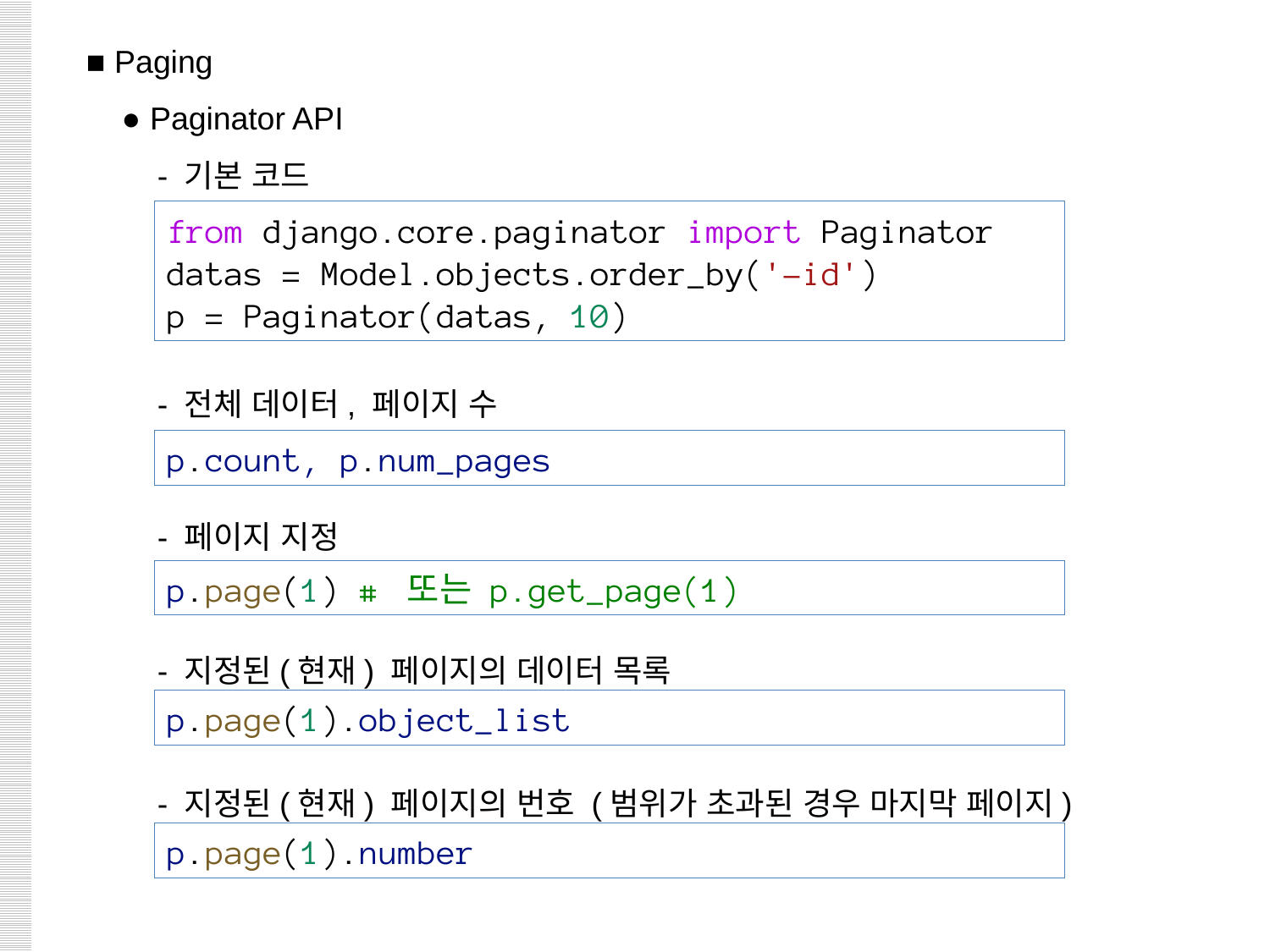

■ Paging
    ● Paginator API
        - 기본 코드

        - 전체 데이터, 페이지 수

        - 페이지 지정

        - 지정된(현재) 페이지의 데이터 목록

        - 지정된(현재) 페이지의 번호 (범위가 초과된 경우 마지막 페이지)
from django.core.paginator import Paginator
datas = Model.objects.order_by('-id')
p = Paginator(datas, 10)
p.count, p.num_pages
p.page(1) # 또는 p.get_page(1)
p.page(1).object_list
p.page(1).number